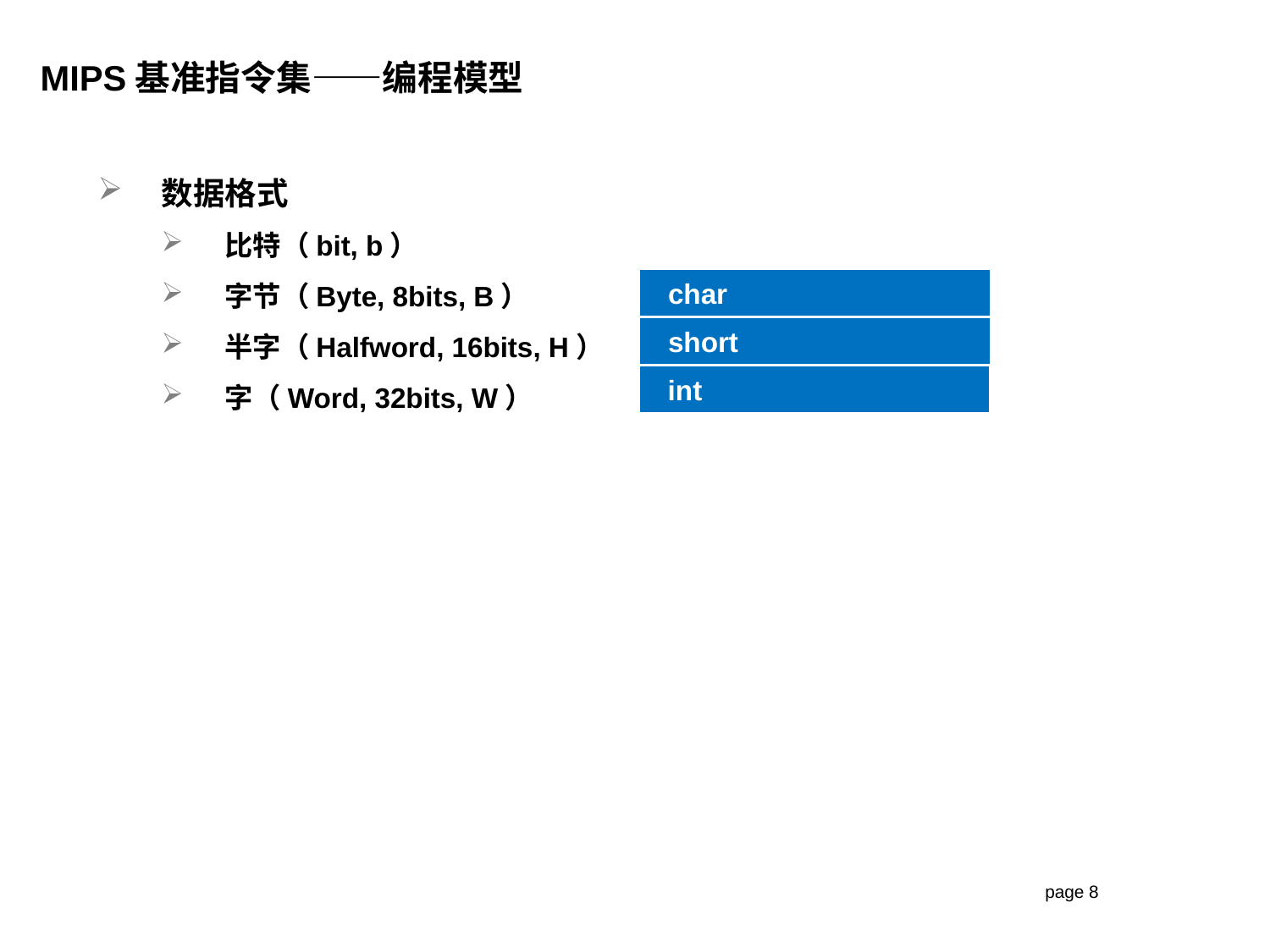

MIPS基准指令集——编程模型
数据格式
比特（bit, b）
字节（Byte, 8bits, B）
半字（Halfword, 16bits, H）
字（Word, 32bits, W）
  char
  short
  int
page 8